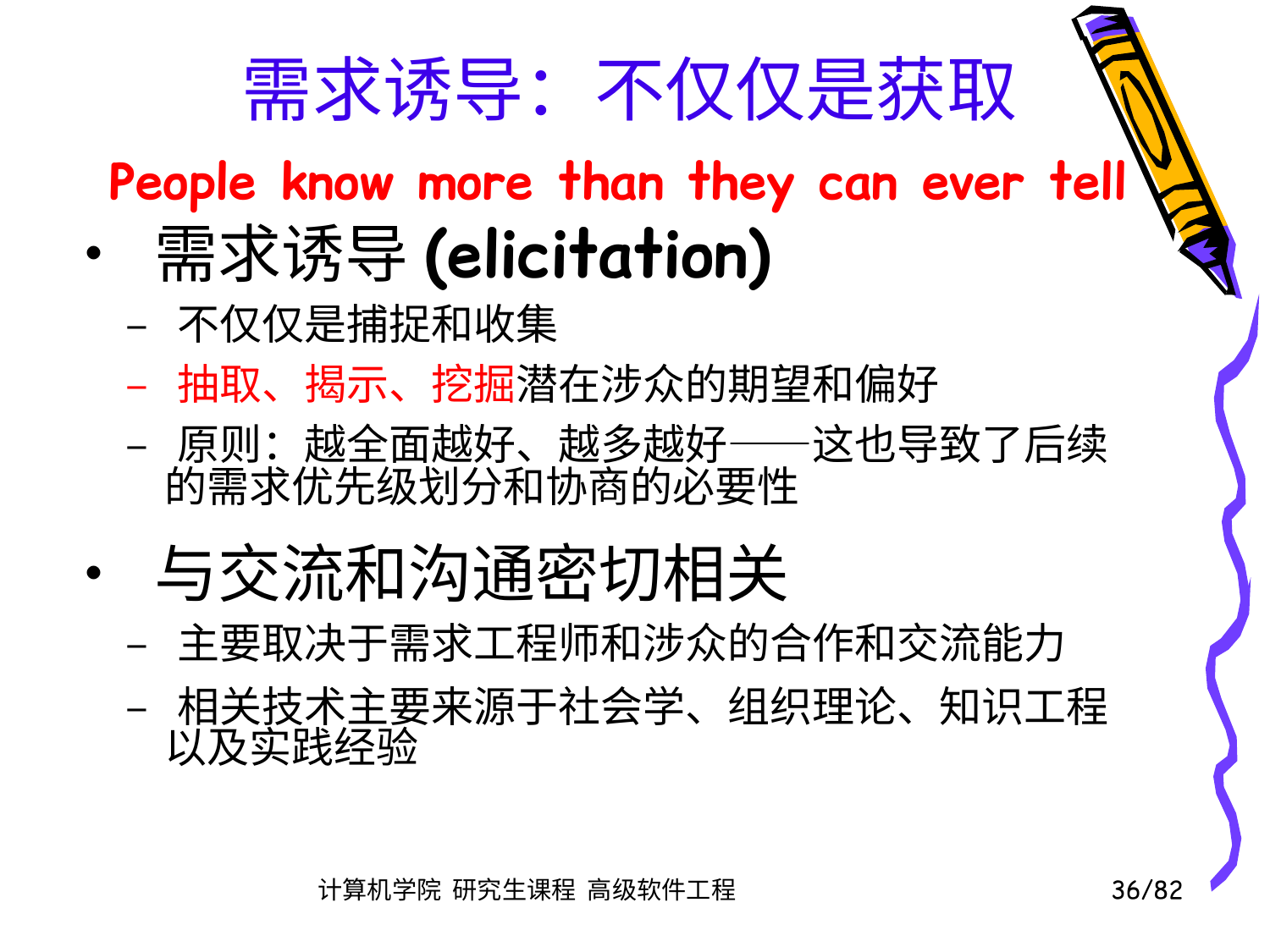

需求诱导：不仅仅是获取
	People  know  more  than  they  can  ever  tell
• 需求诱导(elicitation)
		–  不仅仅是捕捉和收集
		–  抽取、揭示、挖掘潜在涉众的期望和偏好
		–  原则：越全面越好、越多越好——这也导致了后续
			的需求优先级划分和协商的必要性
• 与交流和沟通密切相关
		–  主要取决于需求工程师和涉众的合作和交流能力
		–  相关技术主要来源于社会学、组织理论、知识工程
			以及实践经验

					计算机学院  研究生课程  高级软件工程

36/82